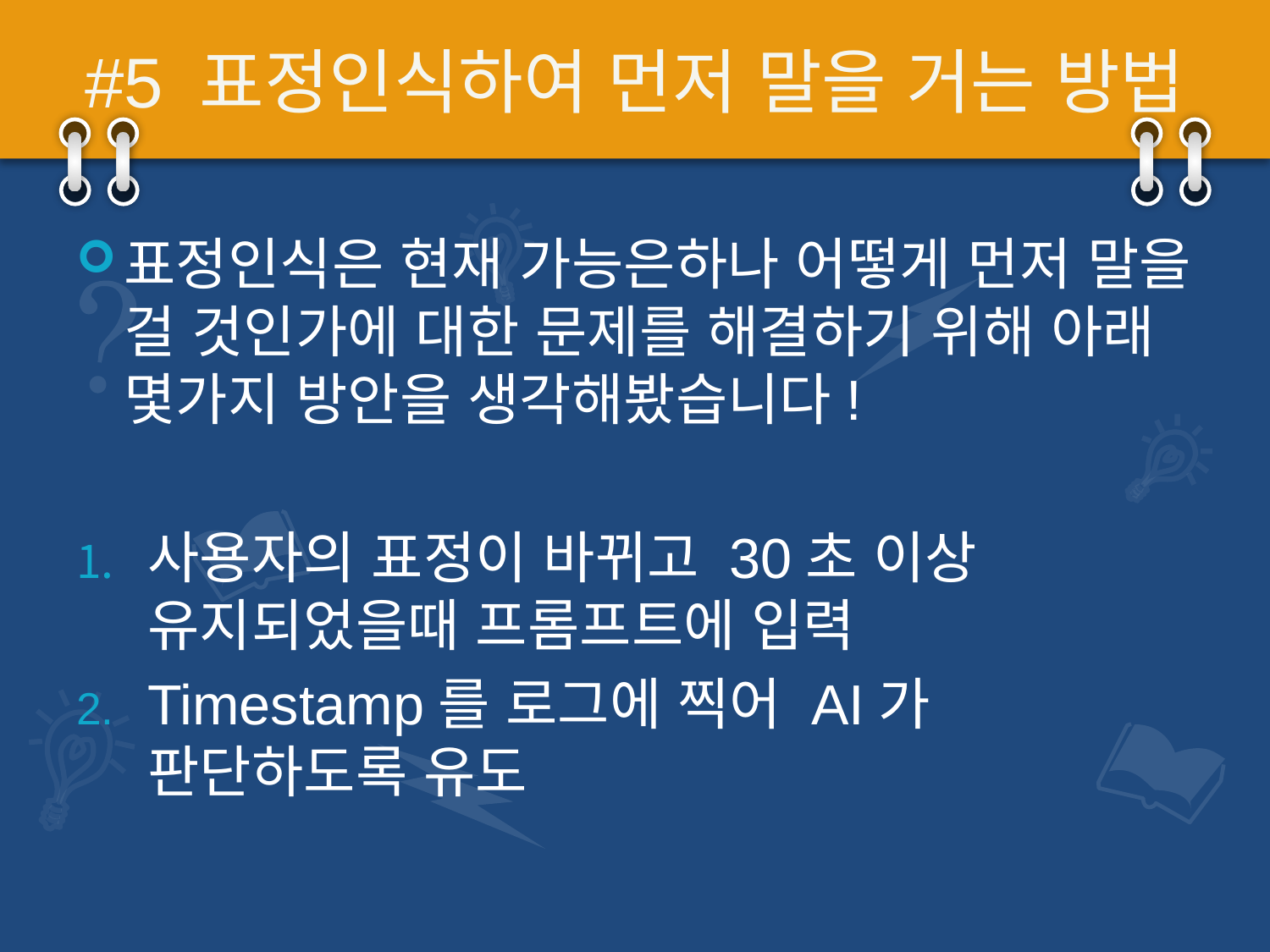

# #5 표정인식하여 먼저 말을 거는 방법
표정인식은 현재 가능은하나 어떻게 먼저 말을 걸 것인가에 대한 문제를 해결하기 위해 아래 몇가지 방안을 생각해봤습니다!

사용자의 표정이 바뀌고 30초 이상 유지되었을때 프롬프트에 입력
Timestamp를 로그에 찍어 AI가 판단하도록 유도